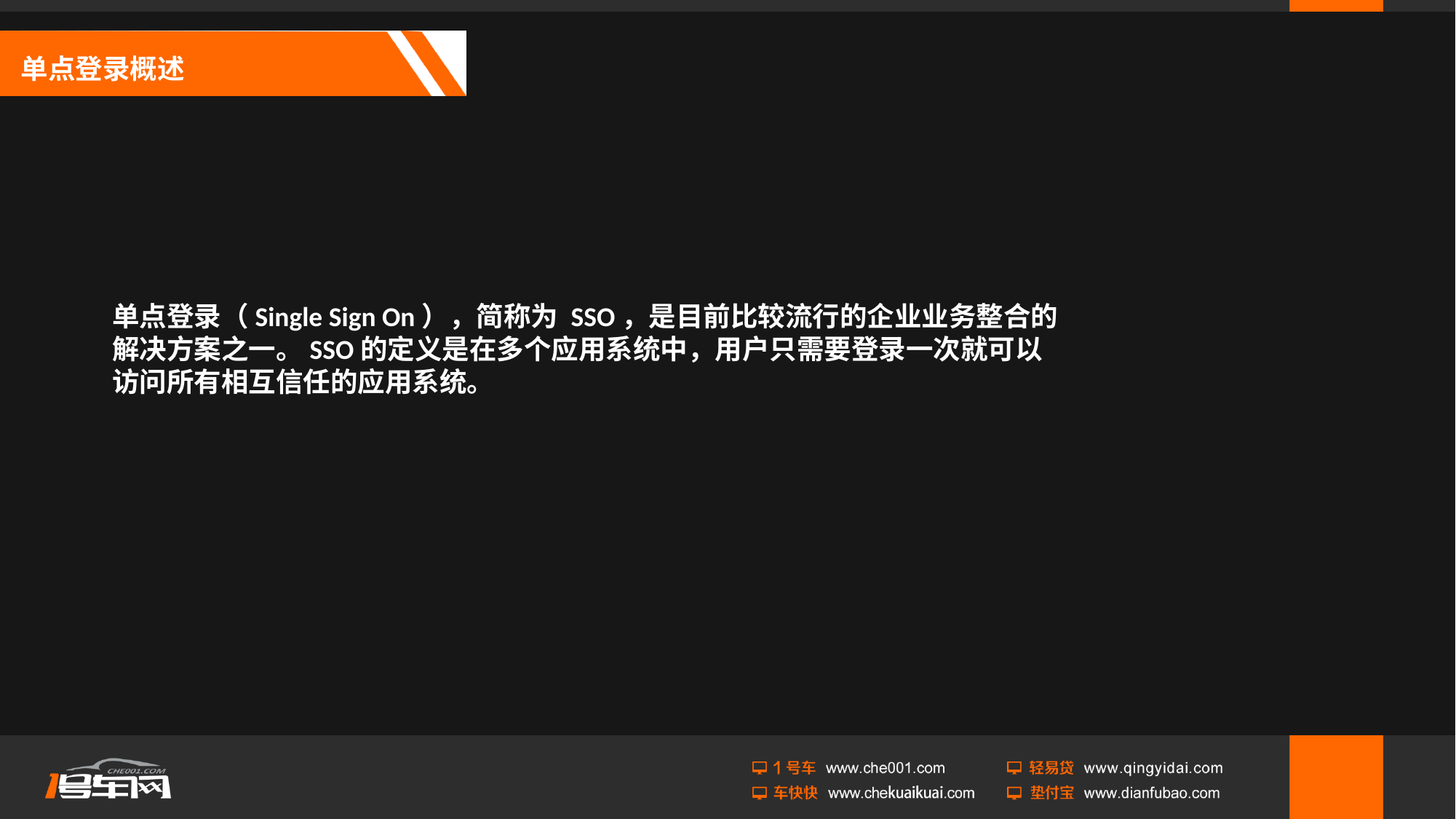

# 单点登录概述
单点登录（Single Sign On），简称为 SSO，是目前比较流行的企业业务整合的解决方案之一。SSO的定义是在多个应用系统中，用户只需要登录一次就可以访问所有相互信任的应用系统。
2